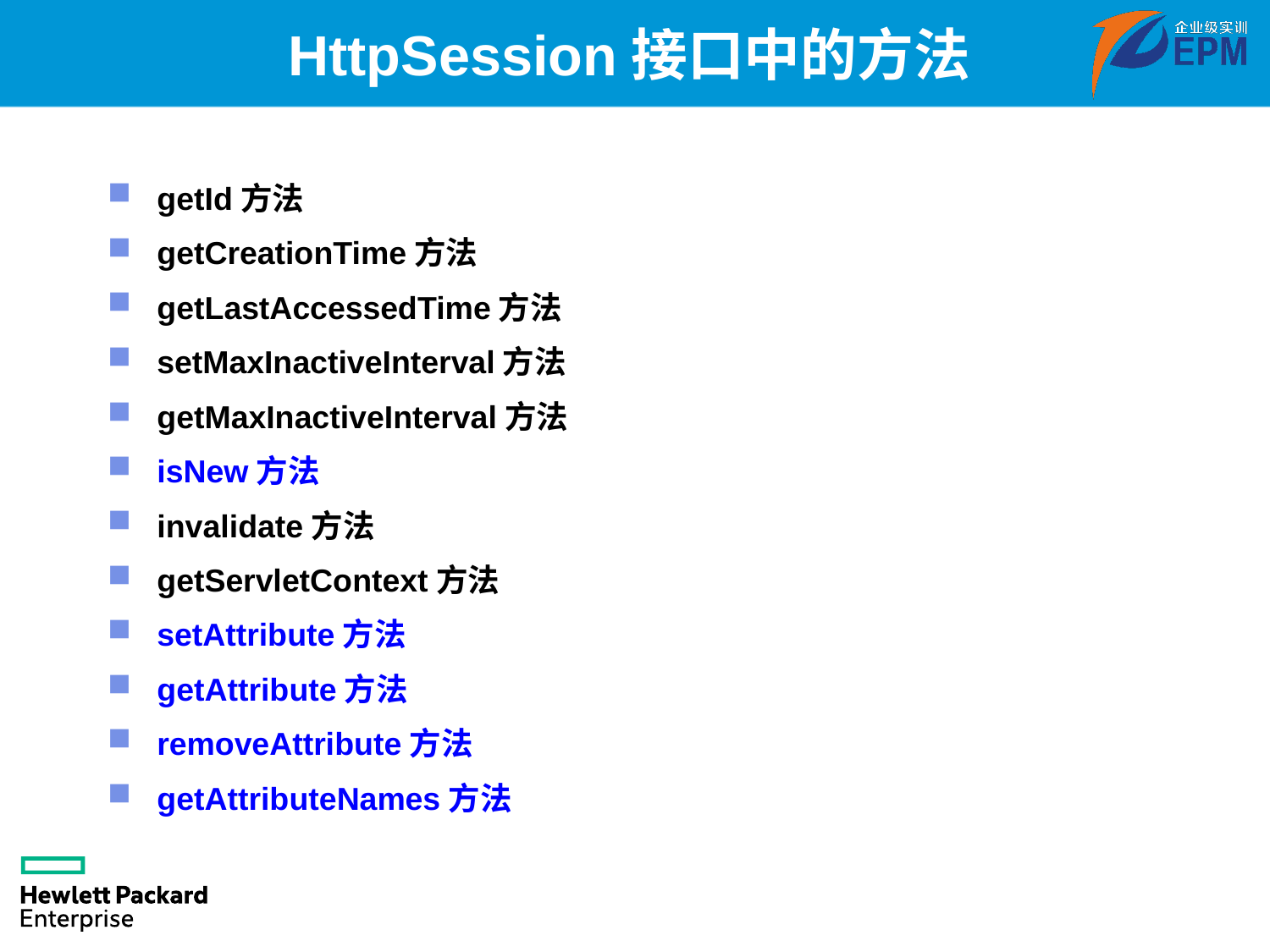

# HttpSession接口中的方法
getId方法
getCreationTime方法
getLastAccessedTime方法
setMaxInactiveInterval方法
getMaxInactiveInterval方法
isNew方法
invalidate方法
getServletContext方法
setAttribute方法
getAttribute方法
removeAttribute方法
getAttributeNames方法